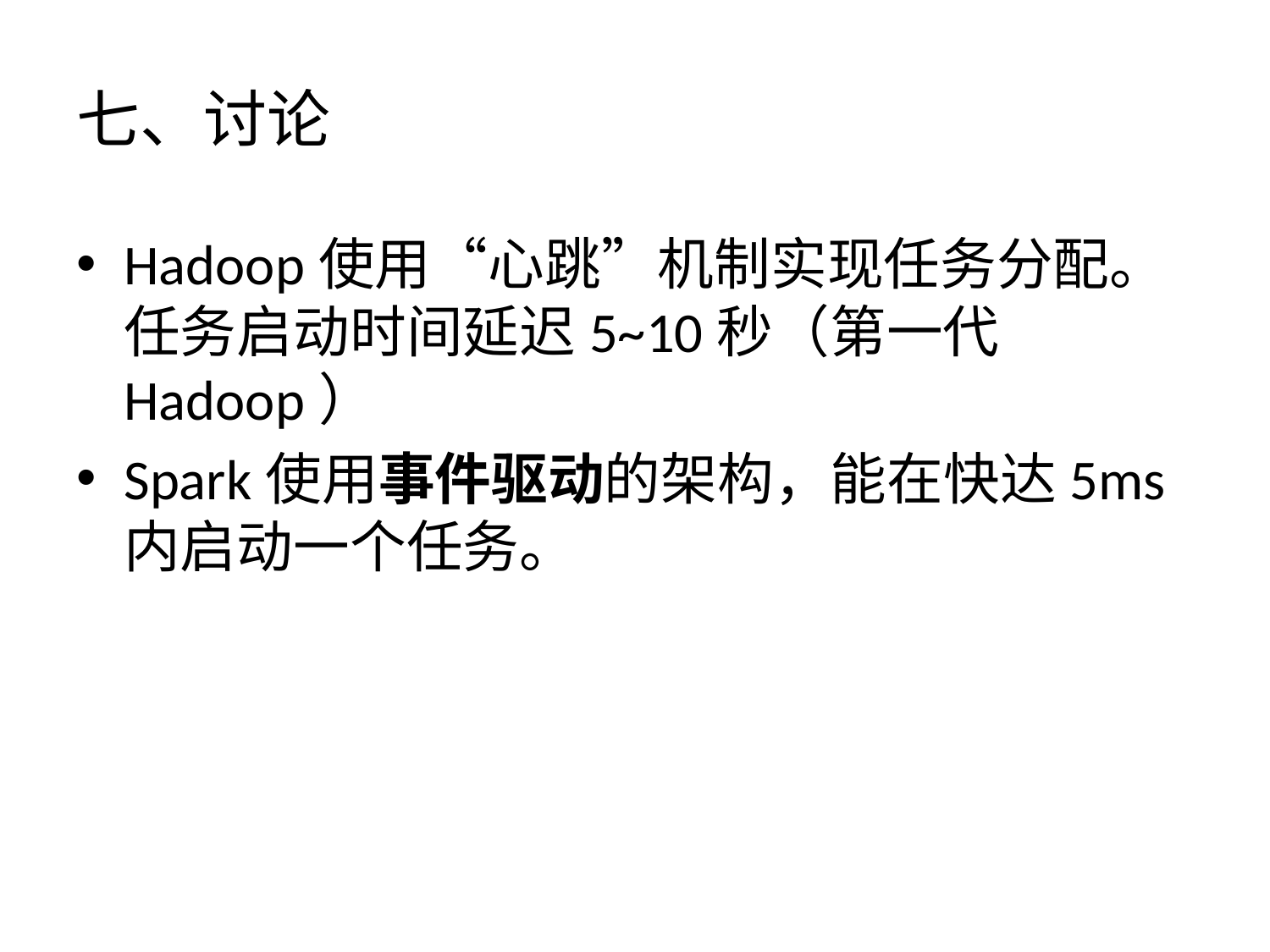

# 七、讨论
Hadoop使用“心跳”机制实现任务分配。任务启动时间延迟5~10秒（第一代Hadoop）
Spark使用事件驱动的架构，能在快达5ms内启动一个任务。